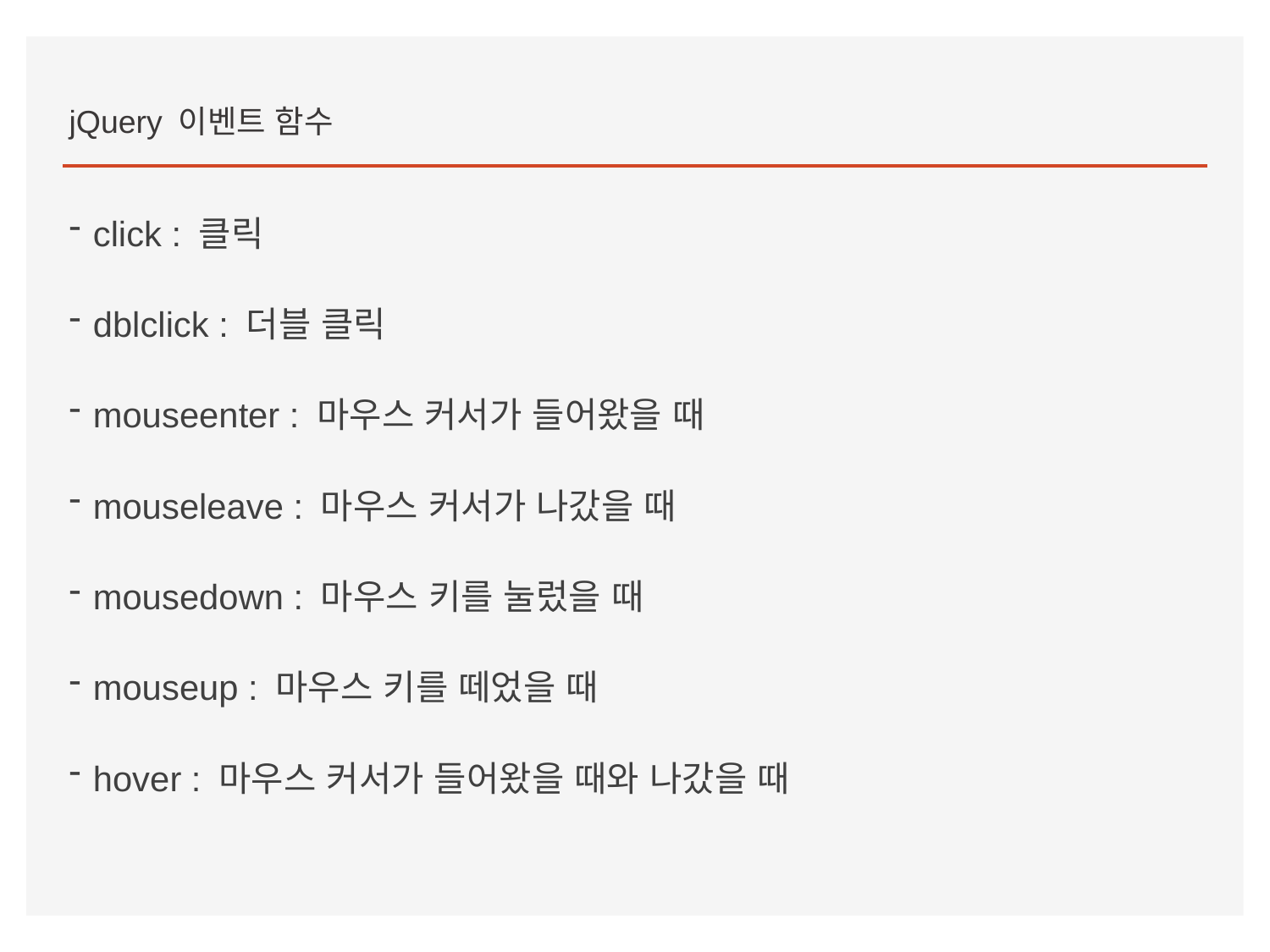

jQuery 이벤트 함수
click : 클릭
dblclick : 더블 클릭
mouseenter : 마우스 커서가 들어왔을 때
mouseleave : 마우스 커서가 나갔을 때
mousedown : 마우스 키를 눌렀을 때
mouseup : 마우스 키를 떼었을 때
hover : 마우스 커서가 들어왔을 때와 나갔을 때